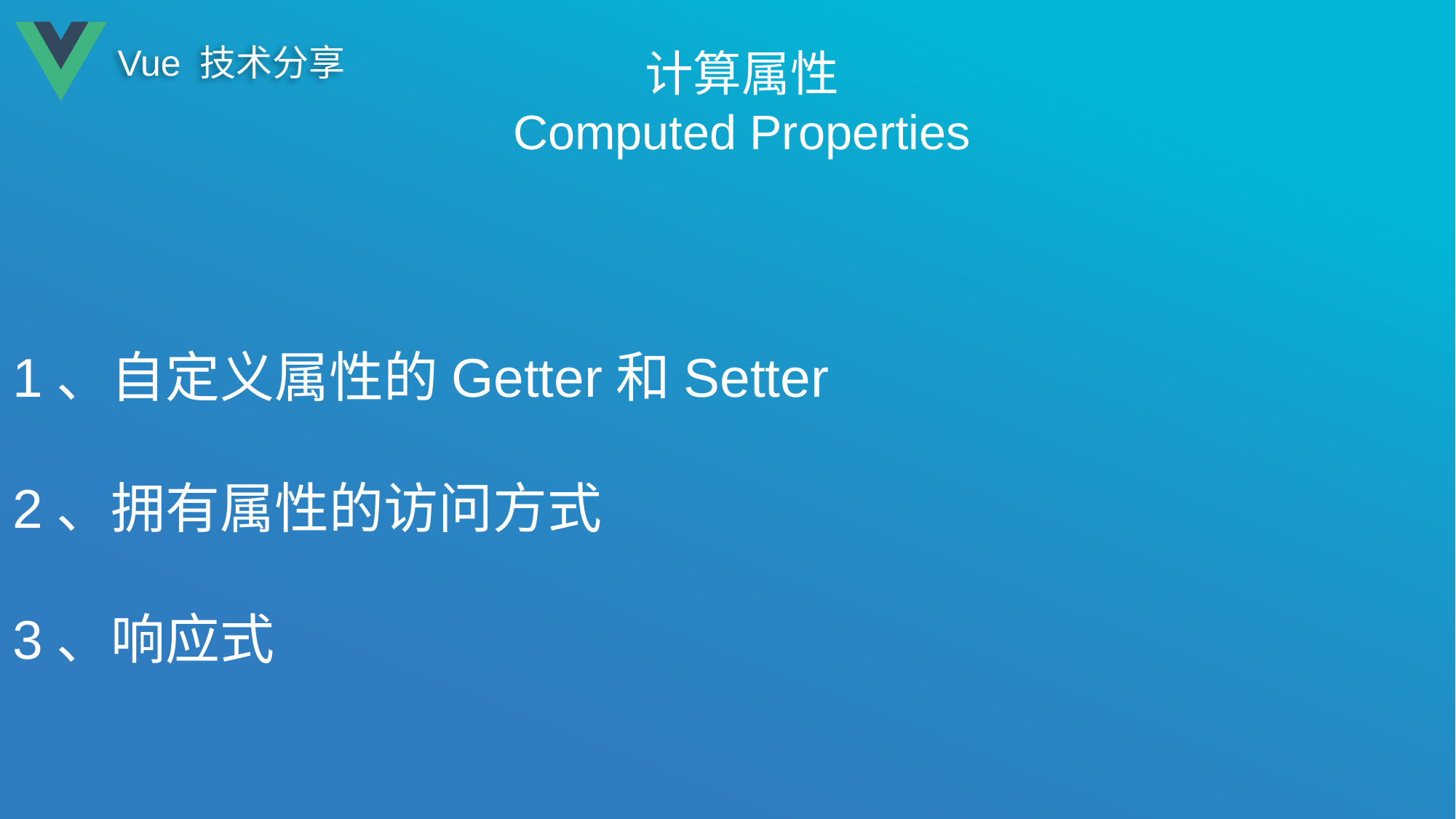

# 计算属性 Computed Properties
1、自定义属性的Getter和Setter

2、拥有属性的访问方式

3、响应式